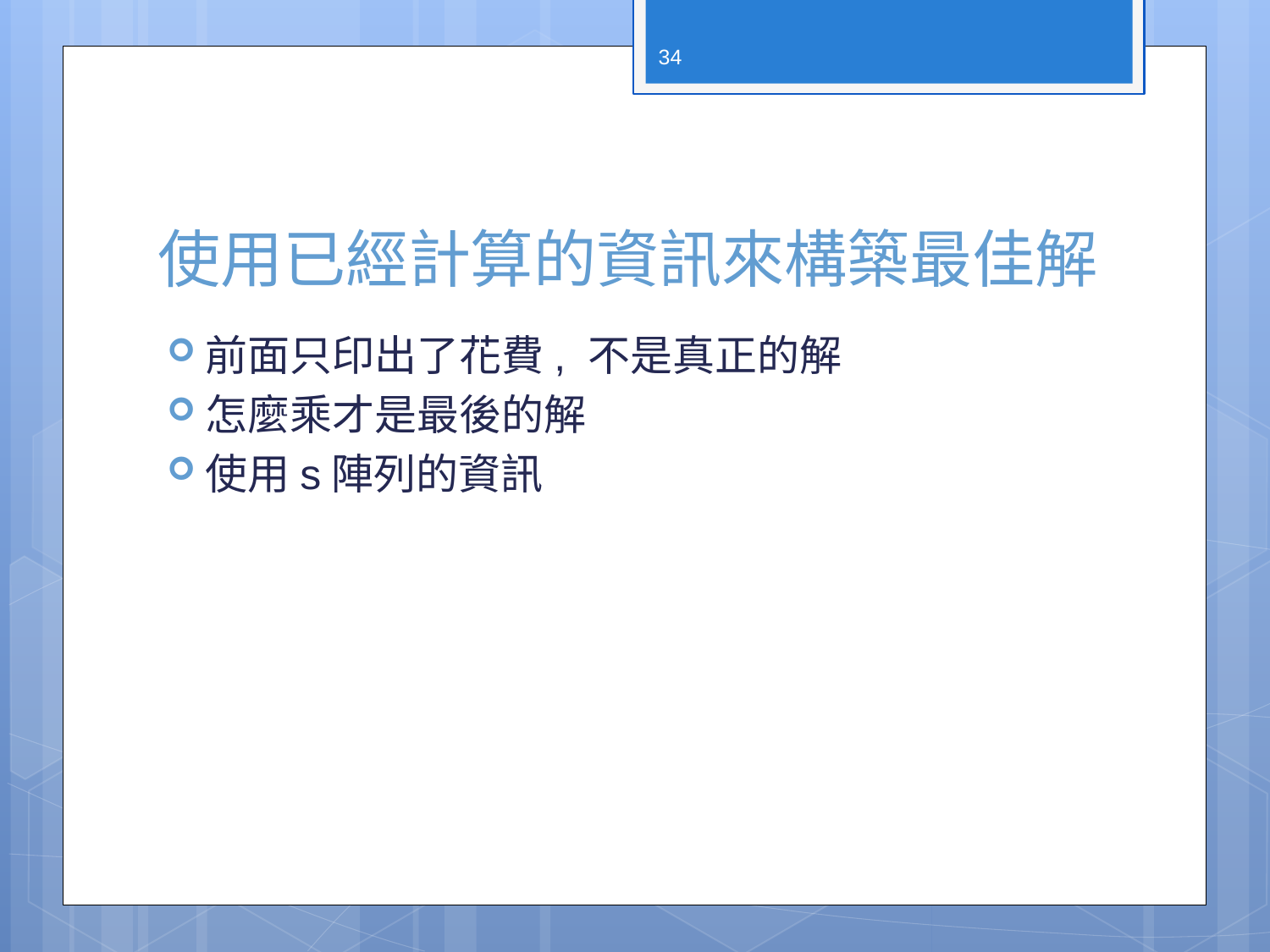

34
# 使用已經計算的資訊來構築最佳解
前面只印出了花費, 不是真正的解
怎麼乘才是最後的解
使用s陣列的資訊